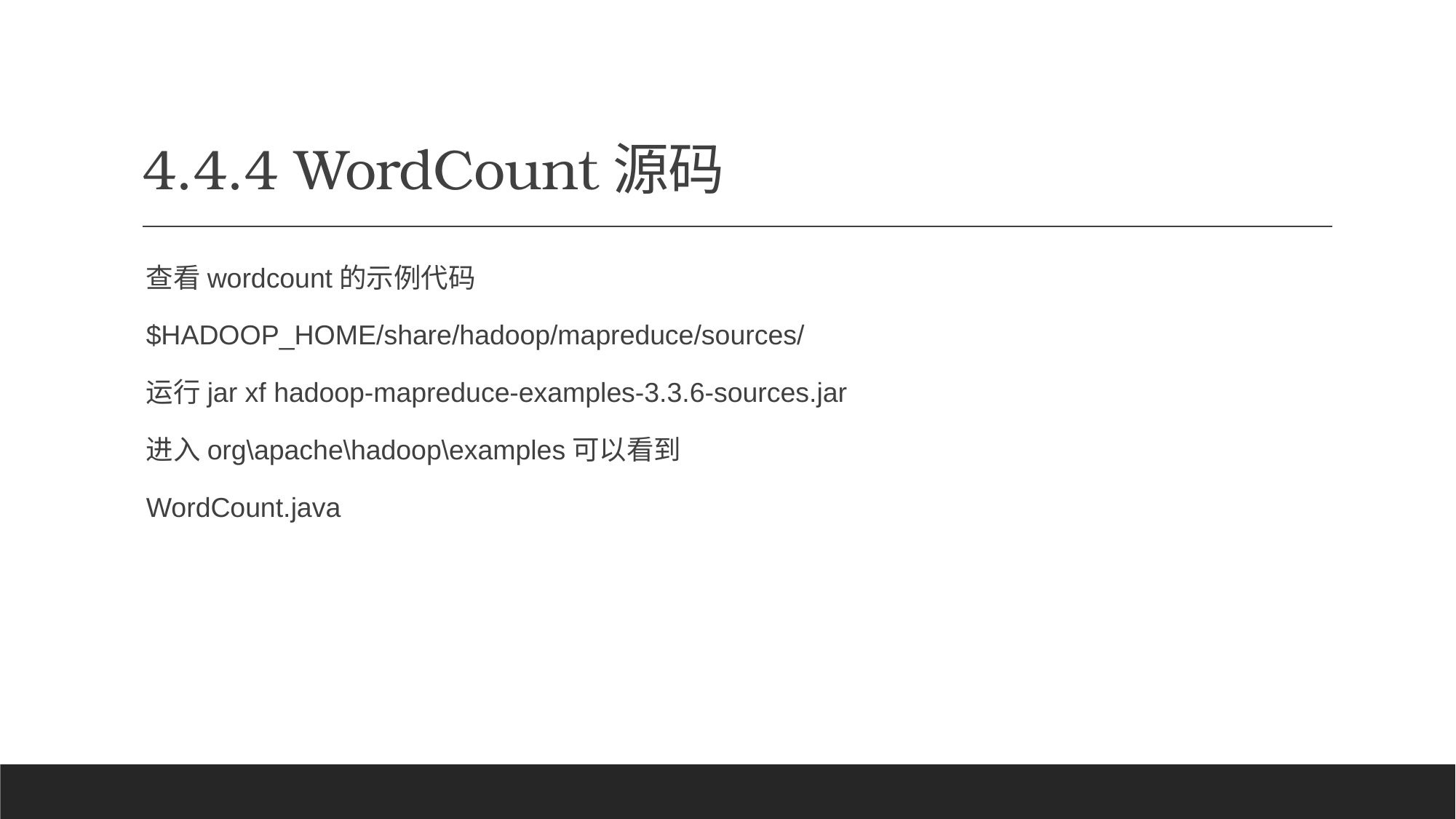

# 4.4.4 WordCount源码
查看wordcount的示例代码
$HADOOP_HOME/share/hadoop/mapreduce/sources/
运行jar xf hadoop-mapreduce-examples-3.3.6-sources.jar
进入org\apache\hadoop\examples可以看到
WordCount.java